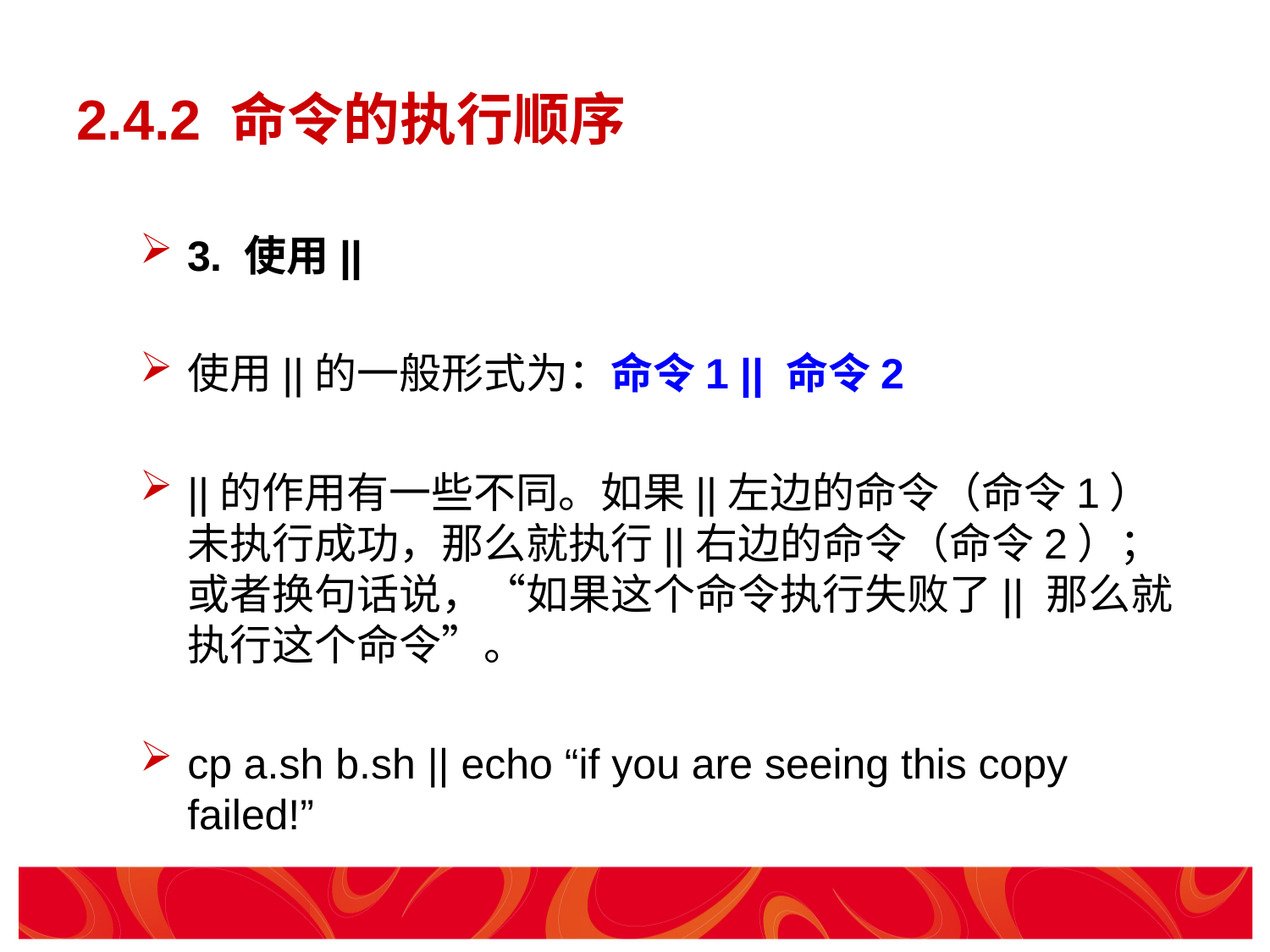

# 2.4.2 命令的执行顺序
3. 使用||

使用||的一般形式为：命令1 || 命令2

||的作用有一些不同。如果||左边的命令（命令1）未执行成功，那么就执行||右边的命令（命令2）；或者换句话说，“如果这个命令执行失败了|| 那么就执行这个命令”。

cp a.sh b.sh || echo “if you are seeing this copy failed!”